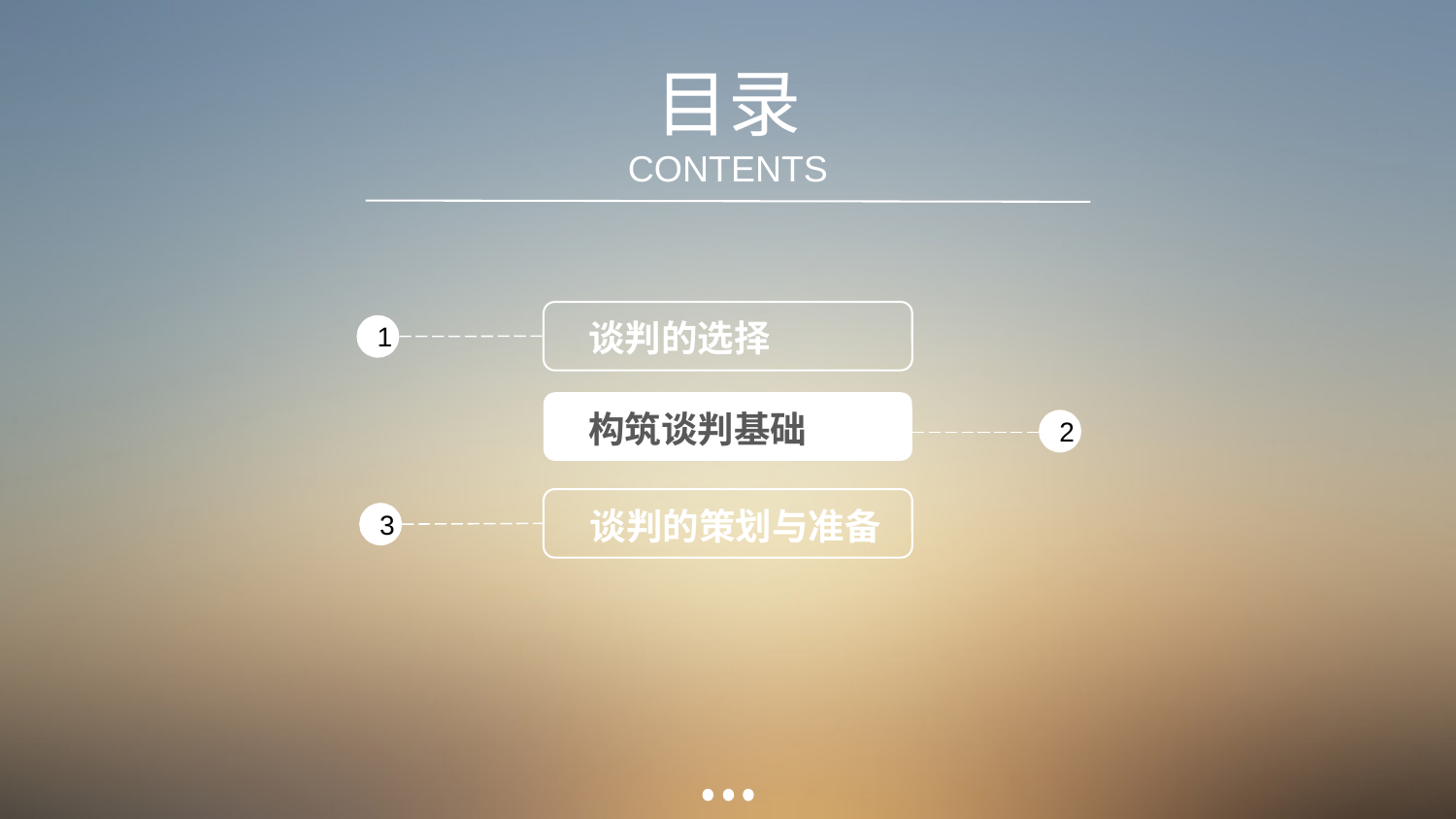

目录
CONTENTS

谈判的选择
1

构筑谈判基础
2

谈判的策划与准备
3